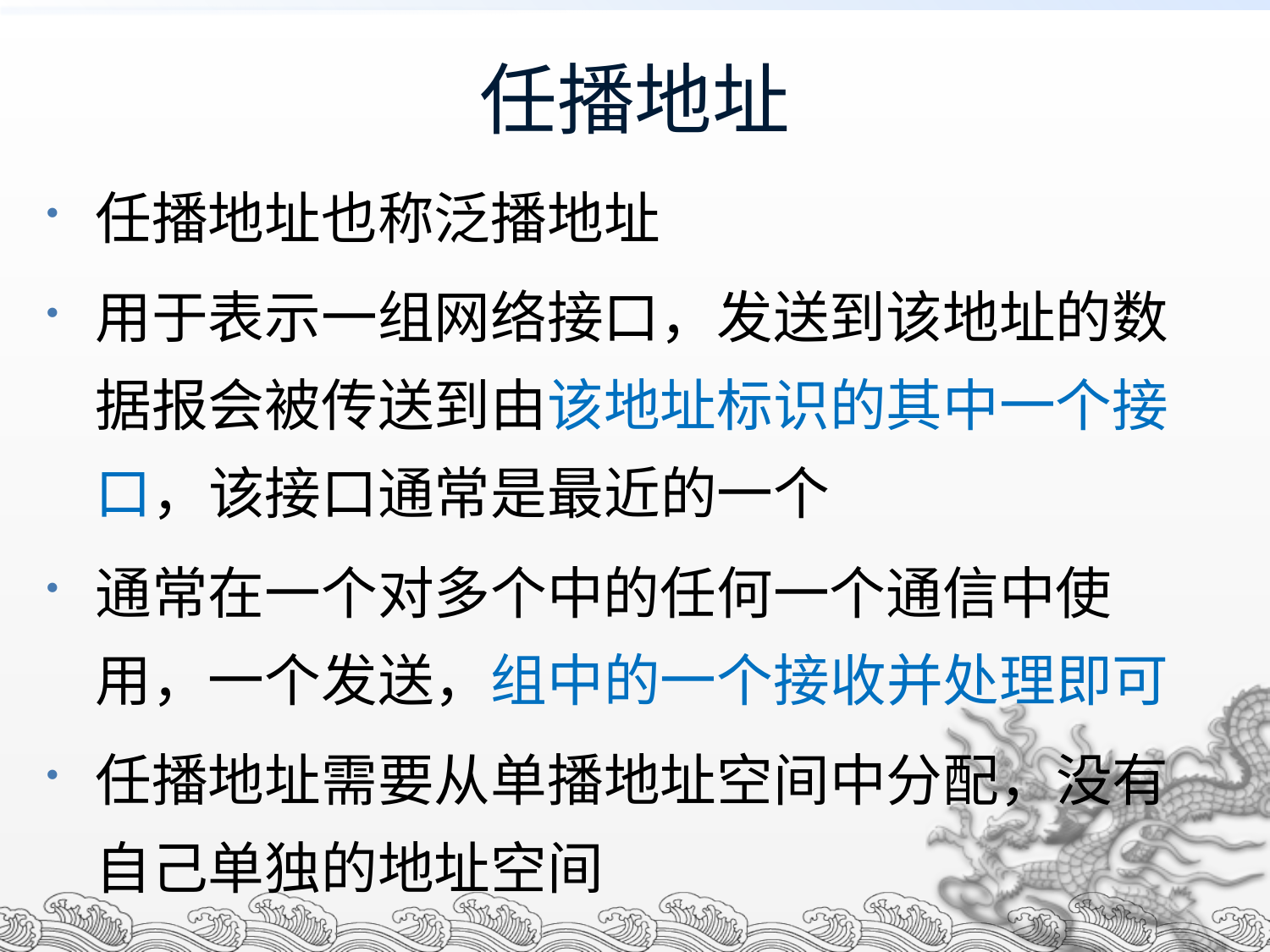

# 任播地址
任播地址也称泛播地址
用于表示一组网络接口，发送到该地址的数据报会被传送到由该地址标识的其中一个接口，该接口通常是最近的一个
通常在一个对多个中的任何一个通信中使用，一个发送，组中的一个接收并处理即可
任播地址需要从单播地址空间中分配，没有自己单独的地址空间